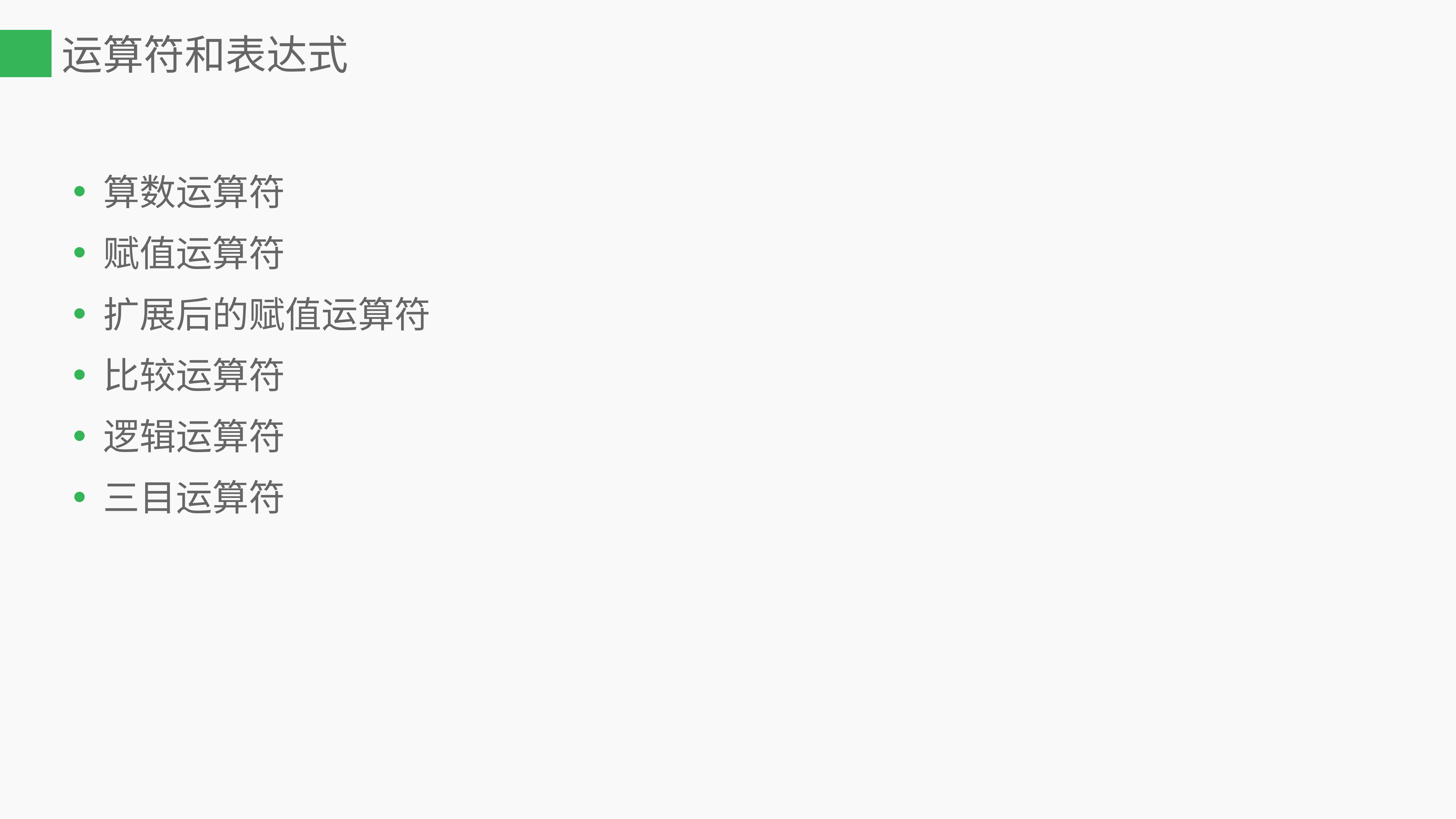

# 运算符和表达式
算数运算符
赋值运算符
扩展后的赋值运算符
比较运算符
逻辑运算符
三目运算符